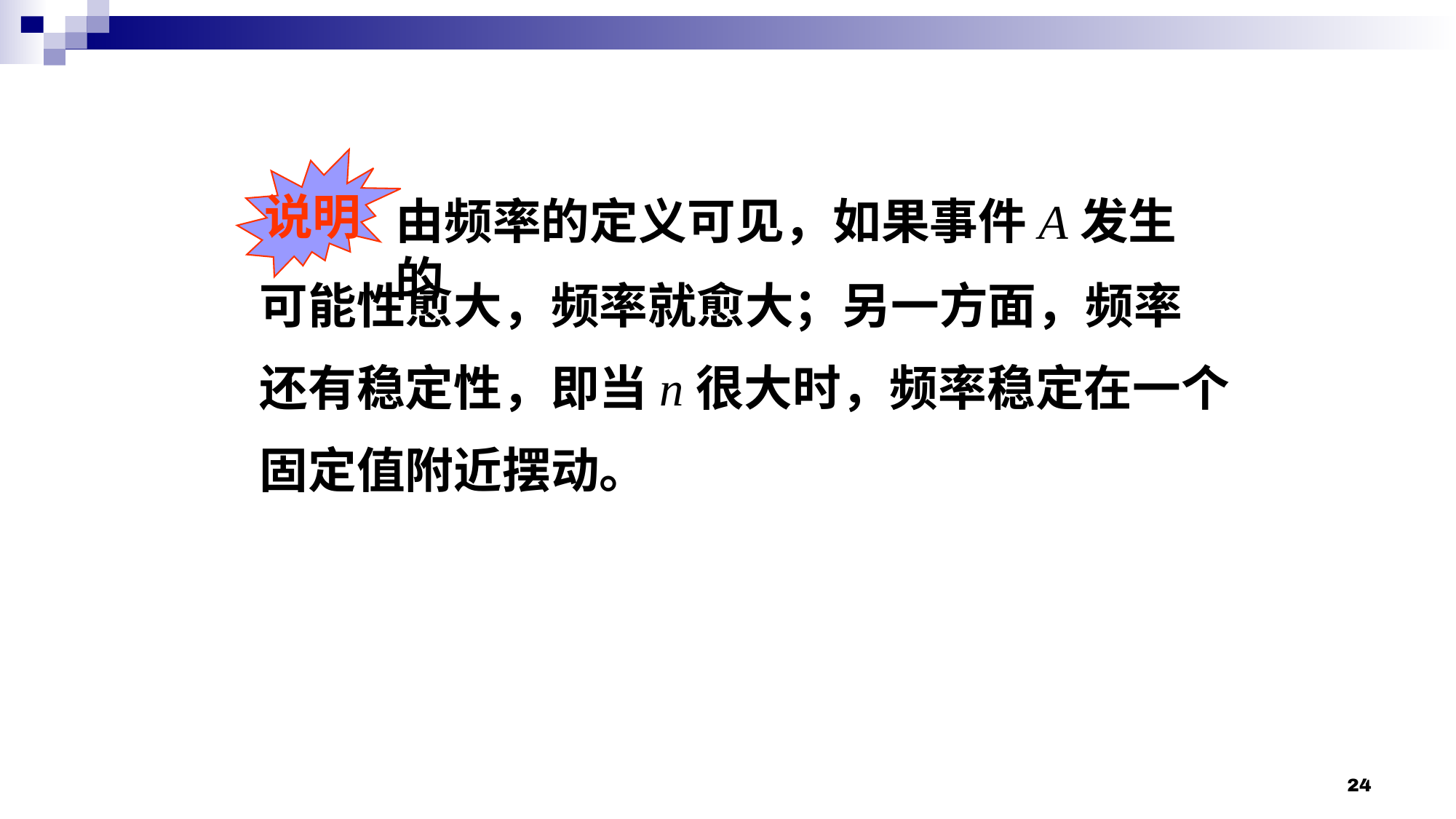

说明
由频率的定义可见，如果事件A发生的
可能性愈大，频率就愈大；另一方面，频率
还有稳定性，即当n很大时，频率稳定在一个
固定值附近摆动。
24